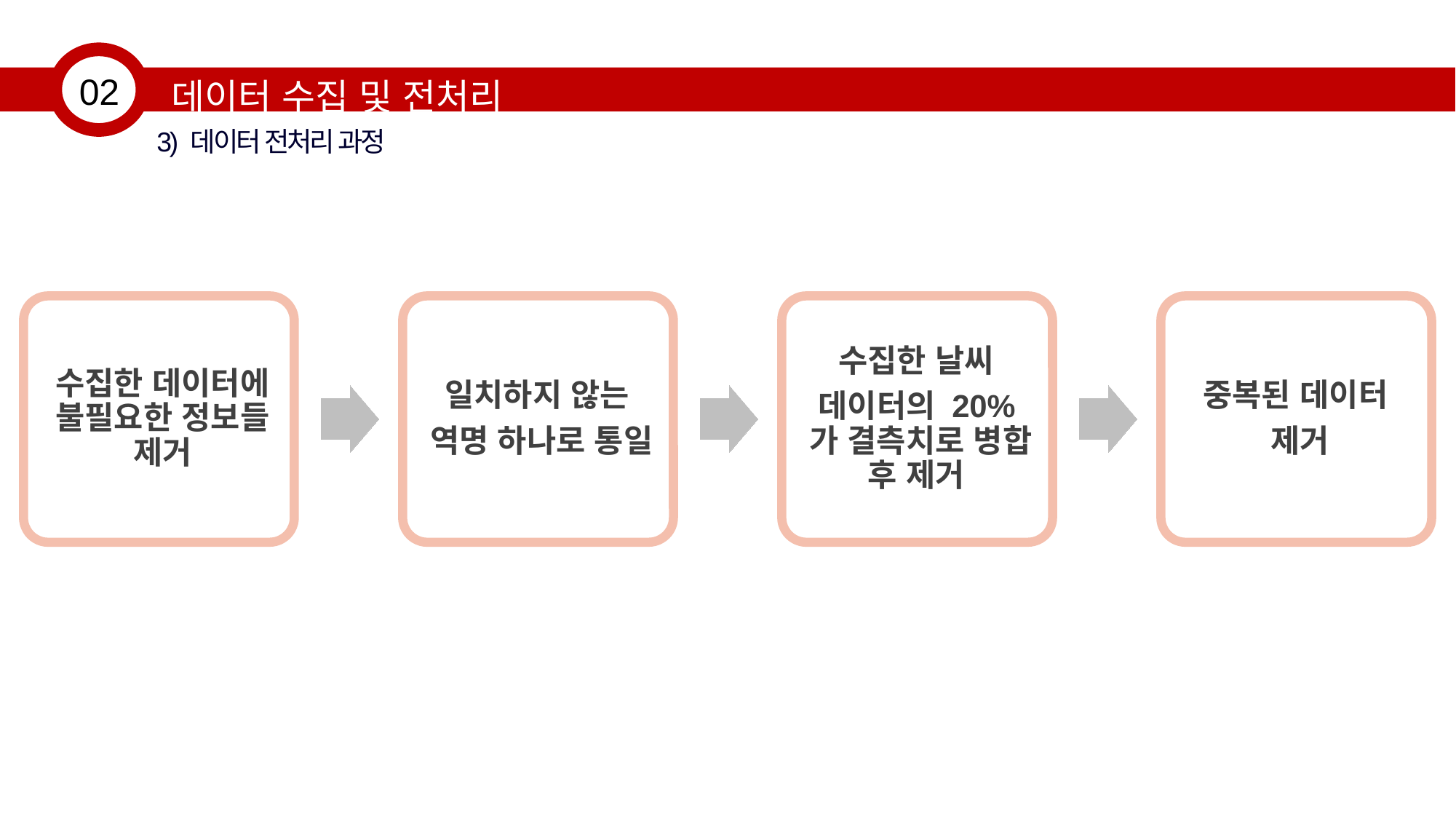

데이터 수집 및 전처리

02
수집한 데이터에 불필요한 정보들 제거

일치하지 않는
역명 하나로 통일

수집한 날씨
데이터의 20%가 결측치로 병합 후 제거

중복된 데이터
제거

3) 데이터 전처리 과정